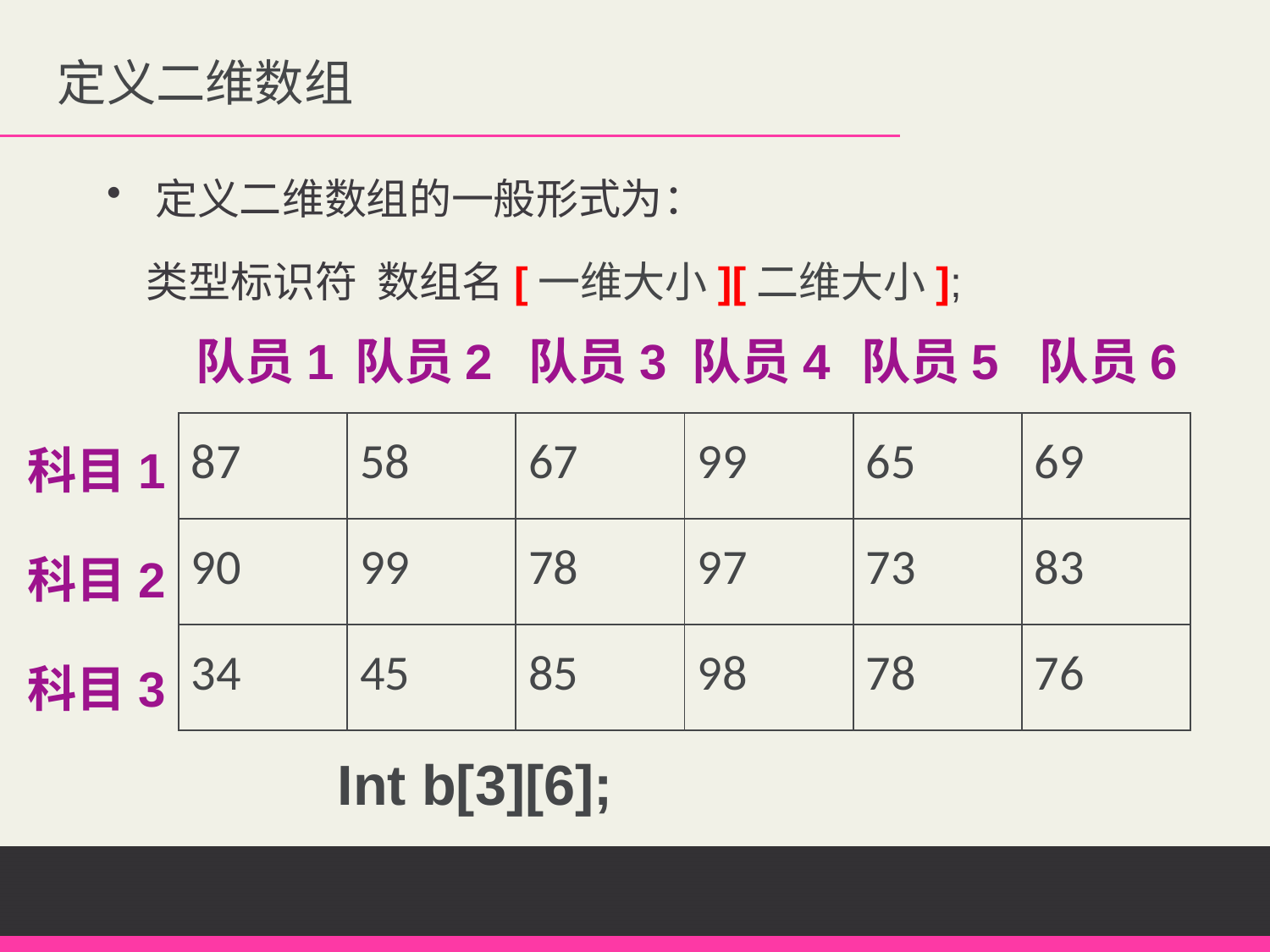

定义二维数组
定义二维数组的一般形式为：
   类型标识符  数组名[一维大小][二维大小];
队员1
队员2
队员3
队员4
队员5
队员6
| 87 | 58 | 67 | 99 | 65 | 69 |
| --- | --- | --- | --- | --- | --- |
| 90 | 99 | 78 | 97 | 73 | 83 |
| 34 | 45 | 85 | 98 | 78 | 76 |
科目1
科目2
科目3
Int b[3][6];